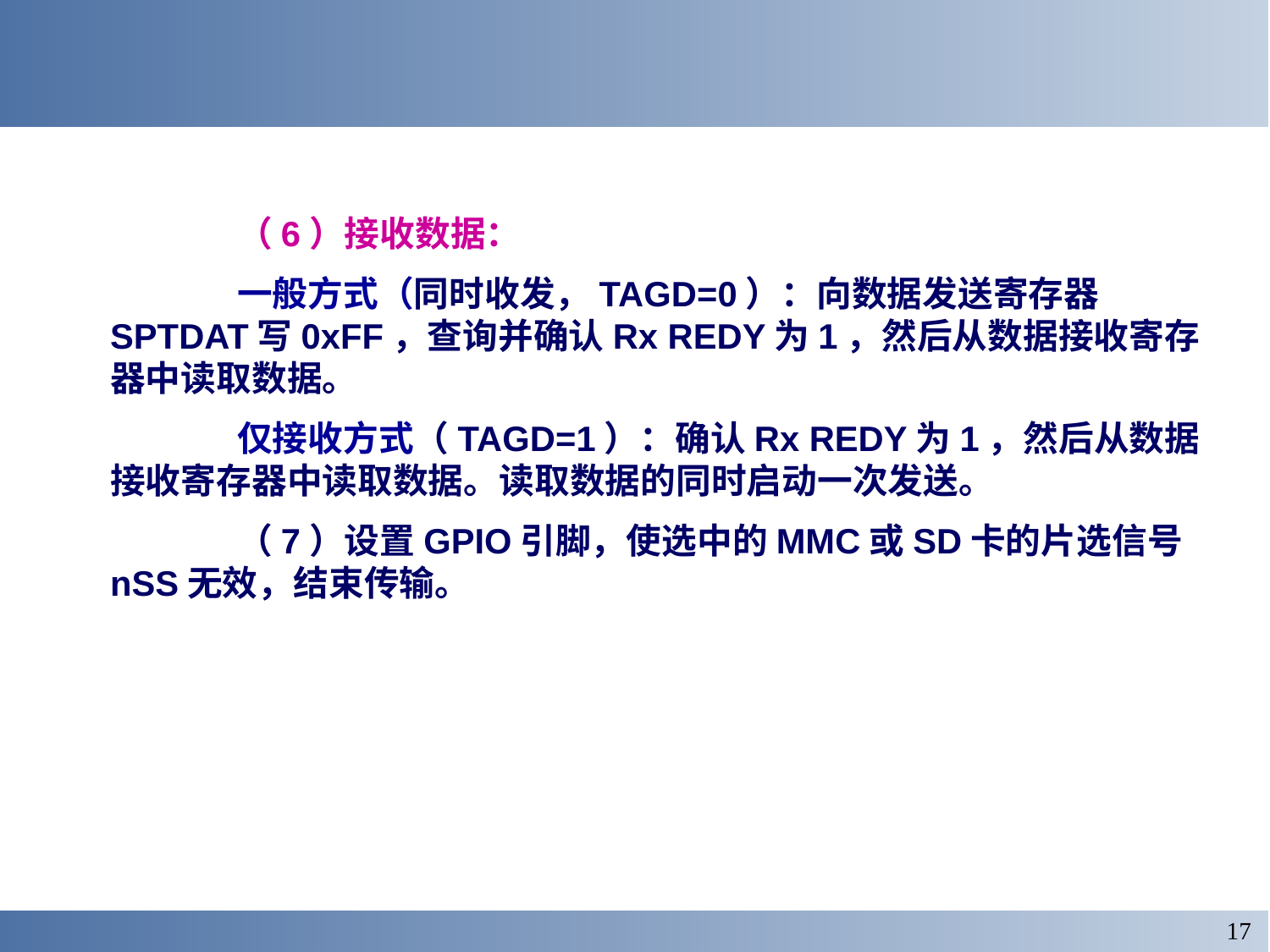

（6）接收数据：
		一般方式（同时收发，TAGD=0）：向数据发送寄存器SPTDAT写0xFF，查询并确认Rx REDY为1，然后从数据接收寄存器中读取数据。
		仅接收方式（TAGD=1）：确认Rx REDY为1，然后从数据接收寄存器中读取数据。读取数据的同时启动一次发送。
		（7）设置GPIO引脚，使选中的MMC或SD卡的片选信号nSS无效，结束传输。